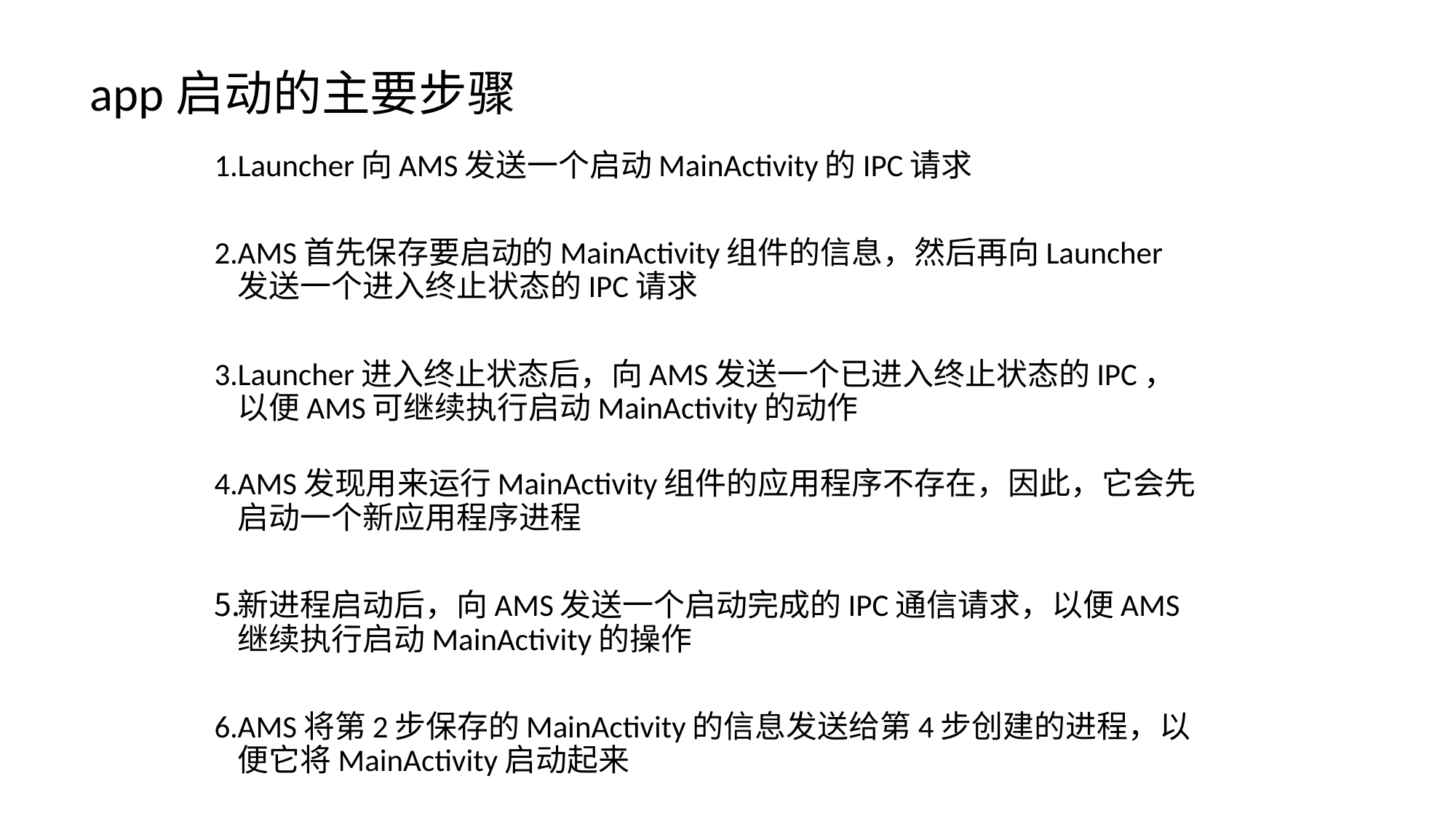

# app启动的主要步骤
Launcher向AMS发送一个启动MainActivity的IPC请求

AMS首先保存要启动的MainActivity组件的信息，然后再向Launcher发送一个进入终止状态的IPC请求

Launcher进入终止状态后，向AMS发送一个已进入终止状态的IPC，以便AMS可继续执行启动MainActivity的动作

AMS发现用来运行MainActivity组件的应用程序不存在，因此，它会先启动一个新应用程序进程

新进程启动后，向AMS发送一个启动完成的IPC通信请求，以便AMS继续执行启动MainActivity的操作

AMS将第2步保存的MainActivity的信息发送给第4步创建的进程，以便它将MainActivity启动起来
31